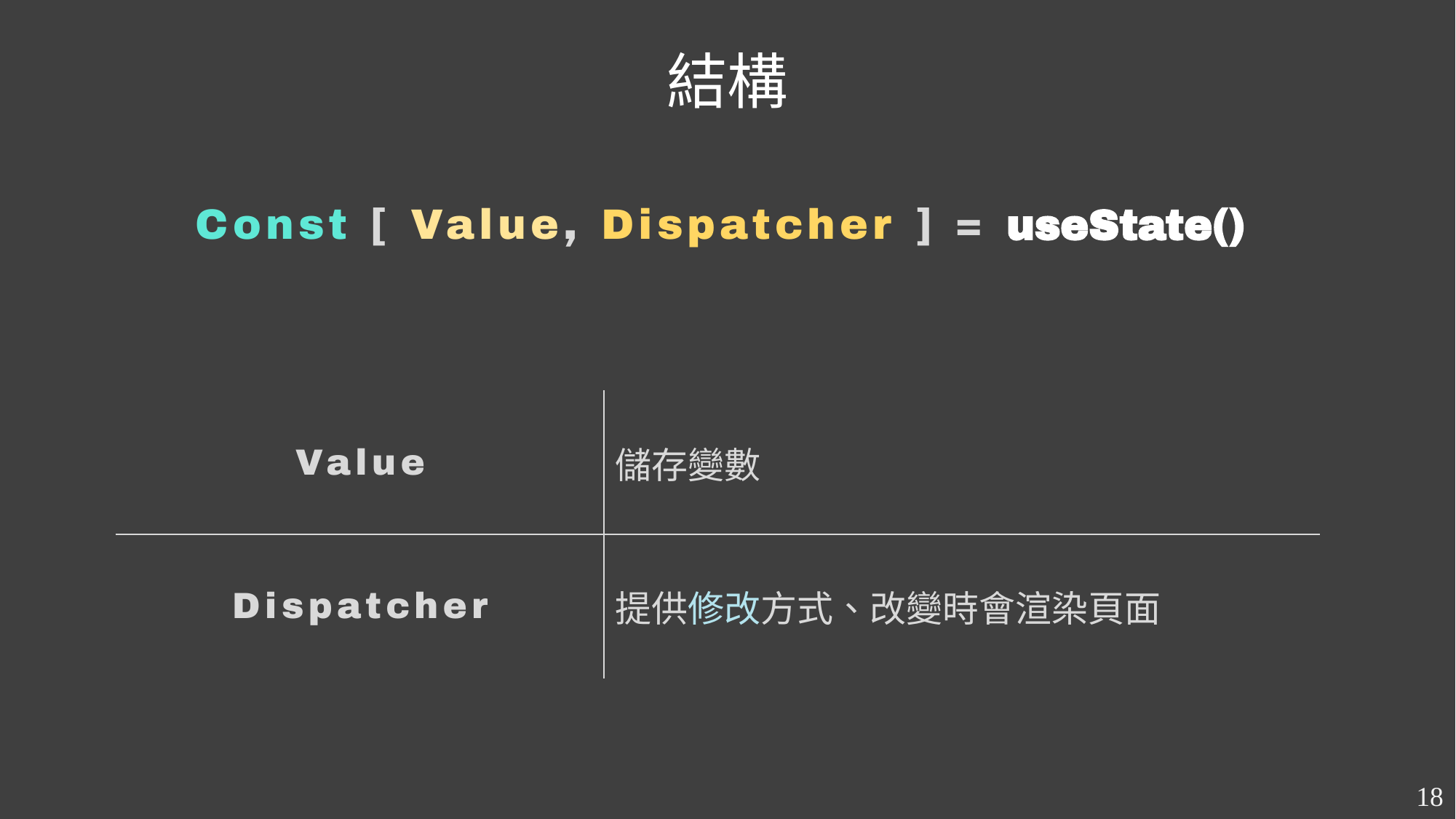

結構
Const [ Value, Dispatcher ] = useState()
| Value | 儲存變數 |
| --- | --- |
| Dispatcher | 提供修改方式、改變時會渲染頁面 |
18